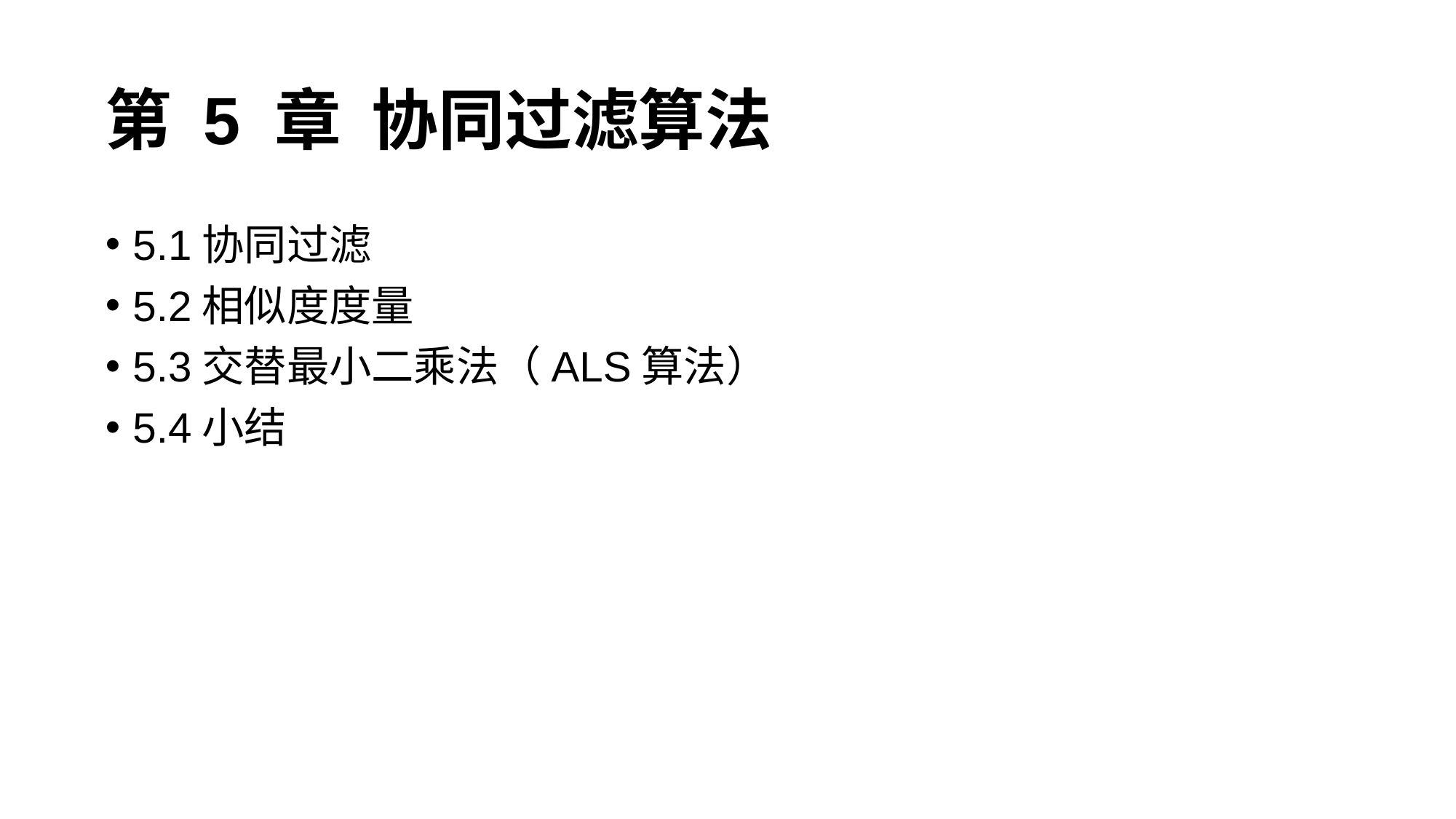

# 第 5 章  协同过滤算法
5.1协同过滤
5.2相似度度量
5.3交替最小二乘法（ALS算法）
5.4小结